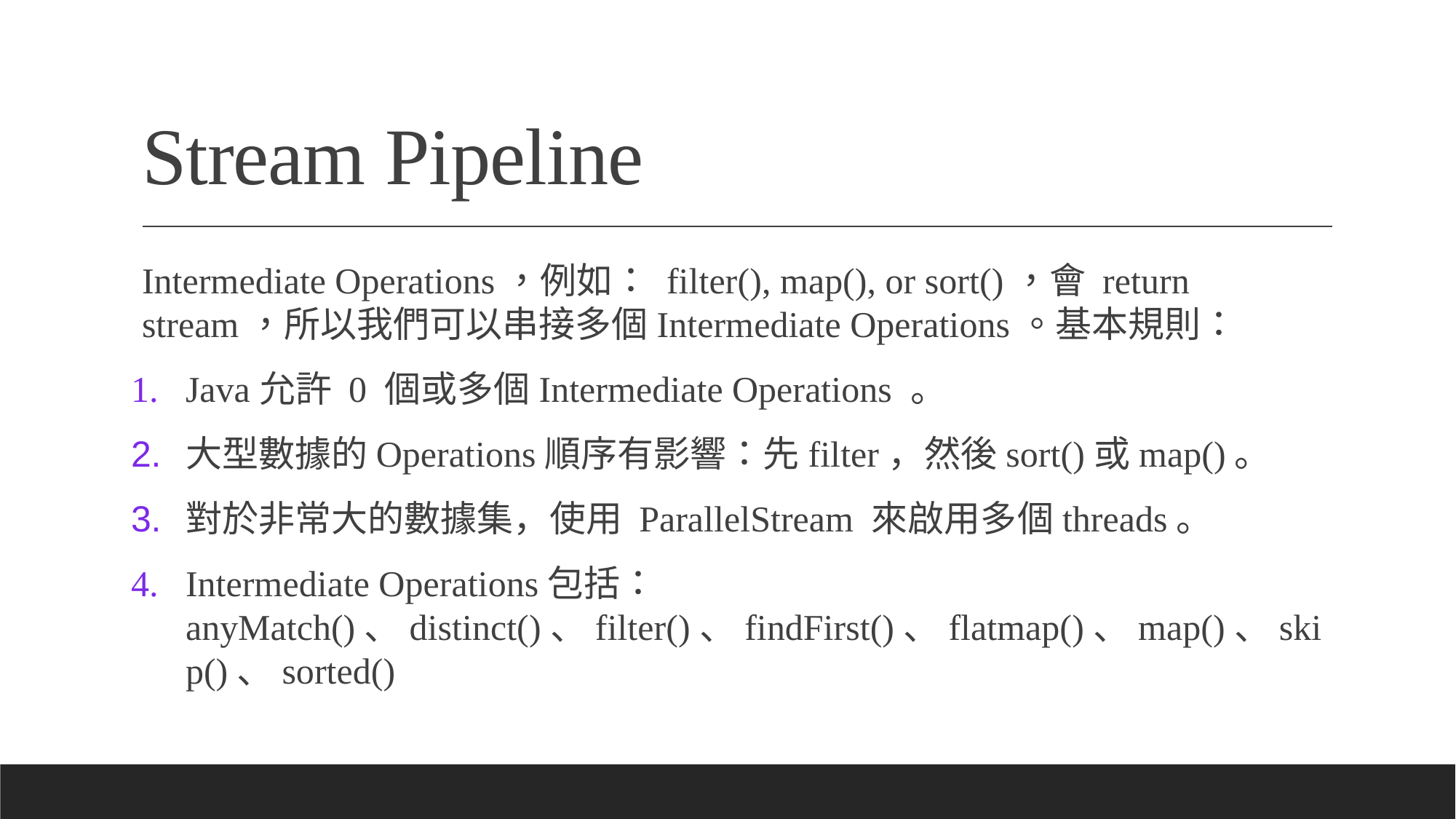

# Stream Pipeline
Intermediate Operations，例如： filter(), map(), or sort()，會 return stream，所以我們可以串接多個Intermediate Operations。基本規則：
Java允許 0 個或多個Intermediate Operations 。
大型數據的Operations順序有影響：先filter，然後sort()或map()。
對於非常大的數據集，使用 ParallelStream 來啟用多個threads。
Intermediate Operations包括：anyMatch()、distinct()、filter()、findFirst()、flatmap()、map()、skip()、sorted()